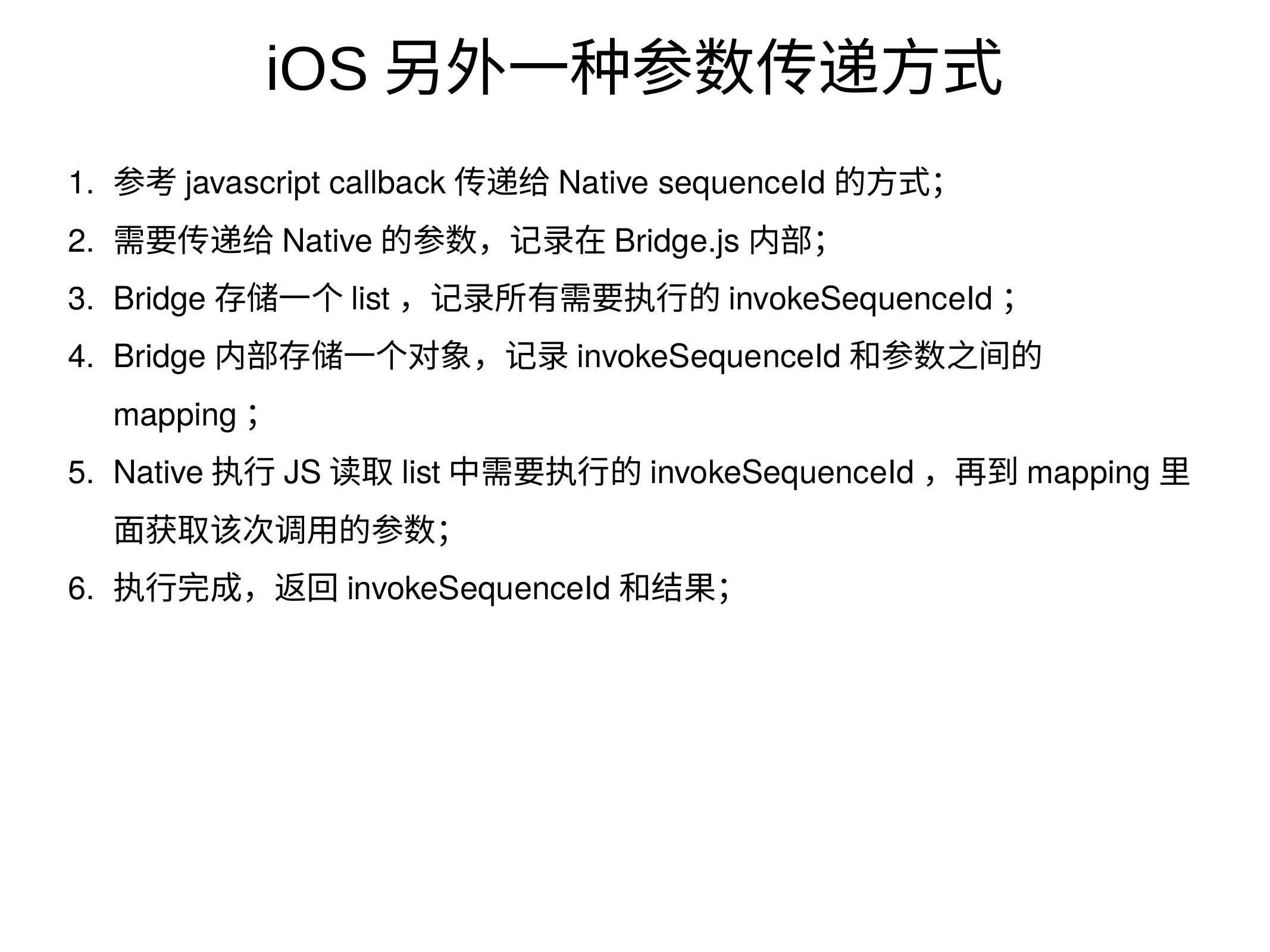

# iOS另外一种参数传递方式
参考javascript callback传递给Native sequenceId的方式；
需要传递给Native的参数，记录在Bridge.js内部；
Bridge存储一个list，记录所有需要执行的invokeSequenceId；
Bridge内部存储一个对象，记录invokeSequenceId和参数之间的mapping；
Native执行JS读取list中需要执行的invokeSequenceId，再到mapping里面获取该次调用的参数；
执行完成，返回invokeSequenceId和结果；